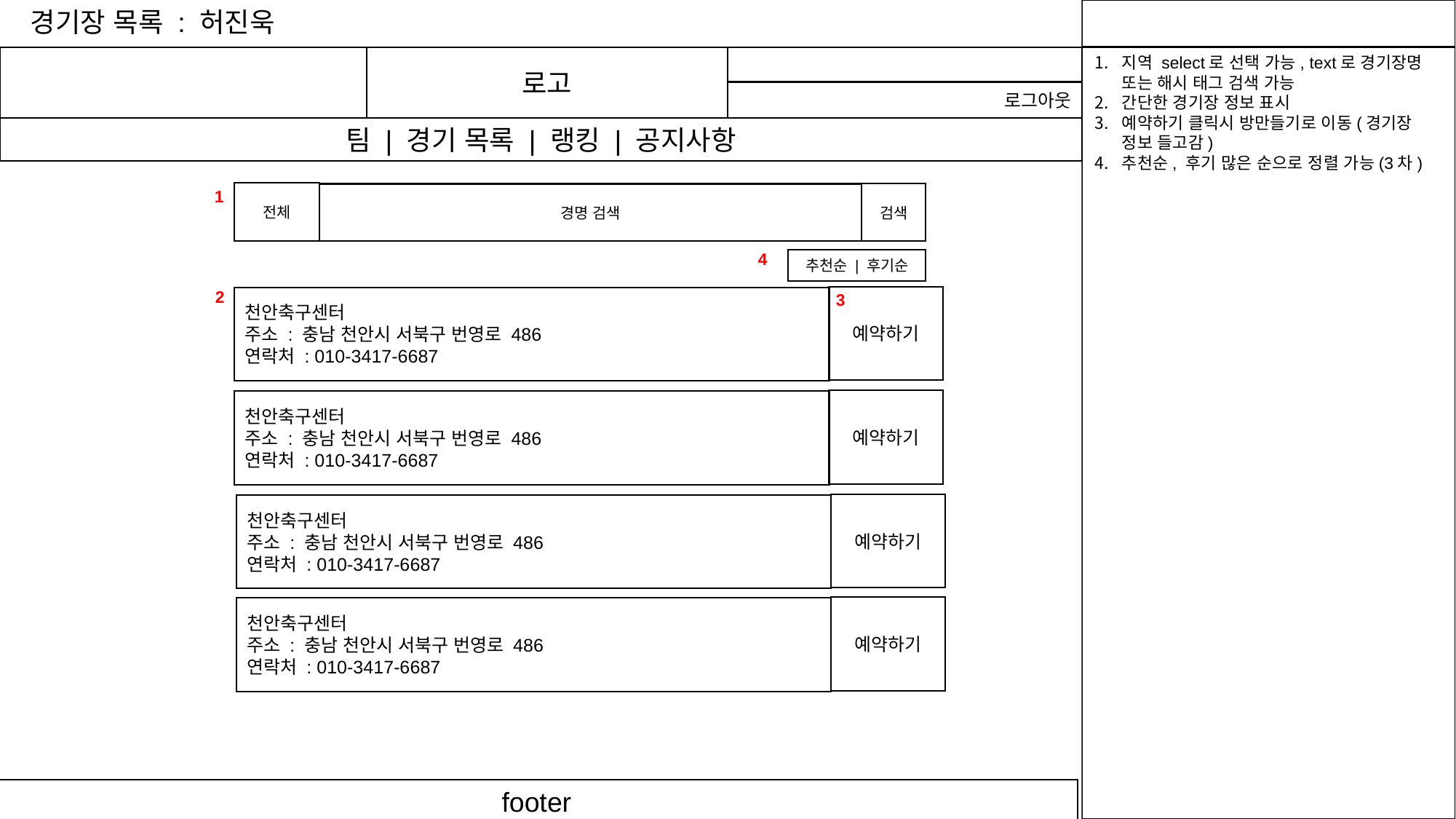

경기장 목록 : 허진욱
허진우
로고
지역 select로 선택 가능, text로 경기장명 또는 해시 태그 검색 가능
간단한 경기장 정보 표시
예약하기 클릭시 방만들기로 이동(경기장 정보 들고감)
추천순, 후기 많은 순으로 정렬 가능(3차)
로그아웃
팀 | 경기 목록 | 랭킹 | 공지사항
1
전체
검색
경명 검색
4
추천순 | 후기순
2
3
예약하기
천안축구센터
주소 : 충남 천안시 서북구 번영로 486
연락처 : 010-3417-6687
예약하기
천안축구센터
주소 : 충남 천안시 서북구 번영로 486
연락처 : 010-3417-6687
예약하기
천안축구센터
주소 : 충남 천안시 서북구 번영로 486
연락처 : 010-3417-6687
예약하기
천안축구센터
주소 : 충남 천안시 서북구 번영로 486
연락처 : 010-3417-6687
footer